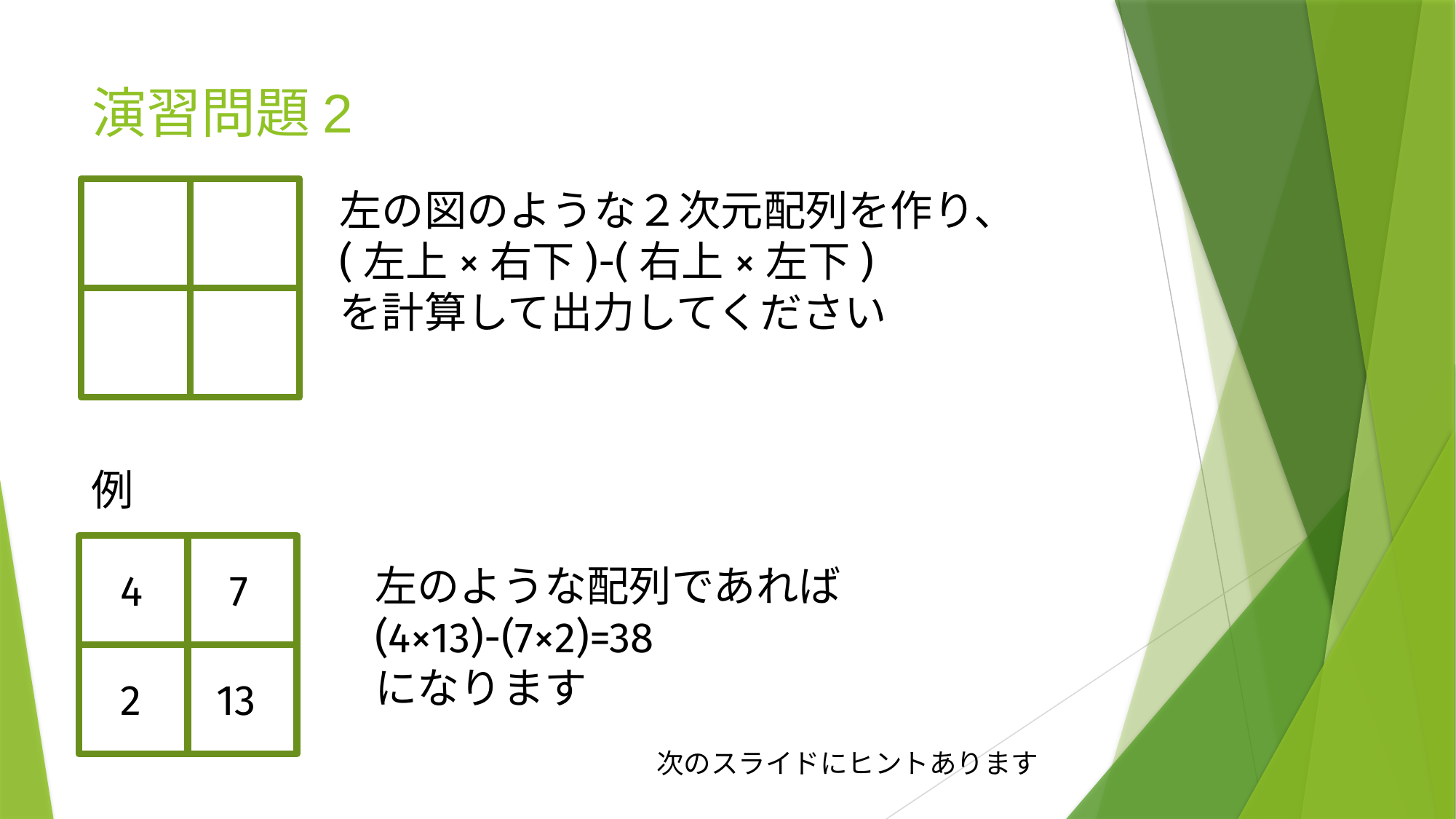

# 演習問題2
左の図のような２次元配列を作り、
(左上×右下)-(右上×左下)
を計算して出力してください

例

左のような配列であれば
(4×13)-(7×2)=38
になります
4
7

2
13
次のスライドにヒントあります